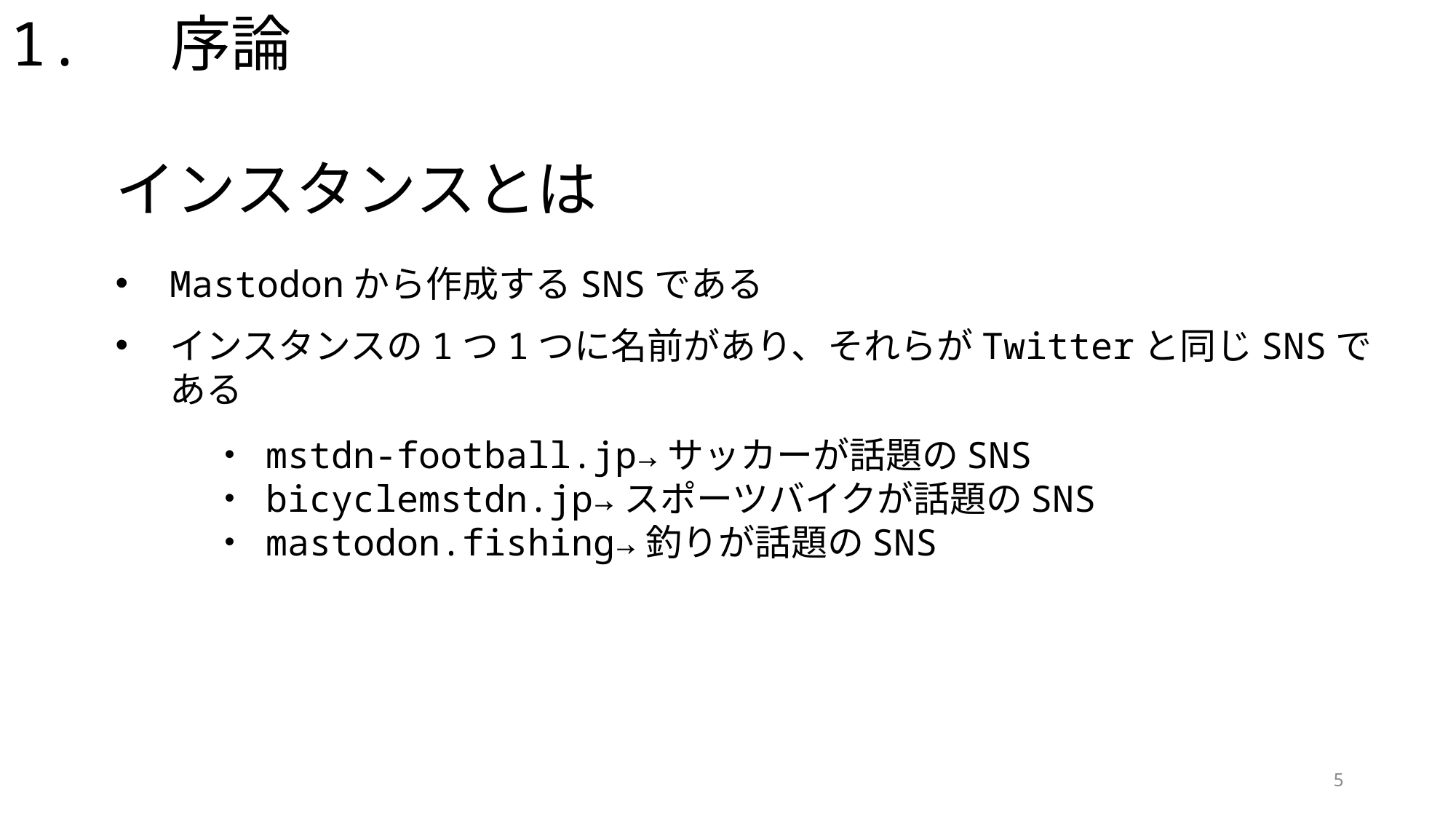

1.  序論
インスタンスとは
Mastodonから作成するSNSである
インスタンスの1つ1つに名前があり、それらがTwitterと同じSNSである
mstdn-football.jp→サッカーが話題のSNS
bicyclemstdn.jp→スポーツバイクが話題のSNS
mastodon.fishing→釣りが話題のSNS
5